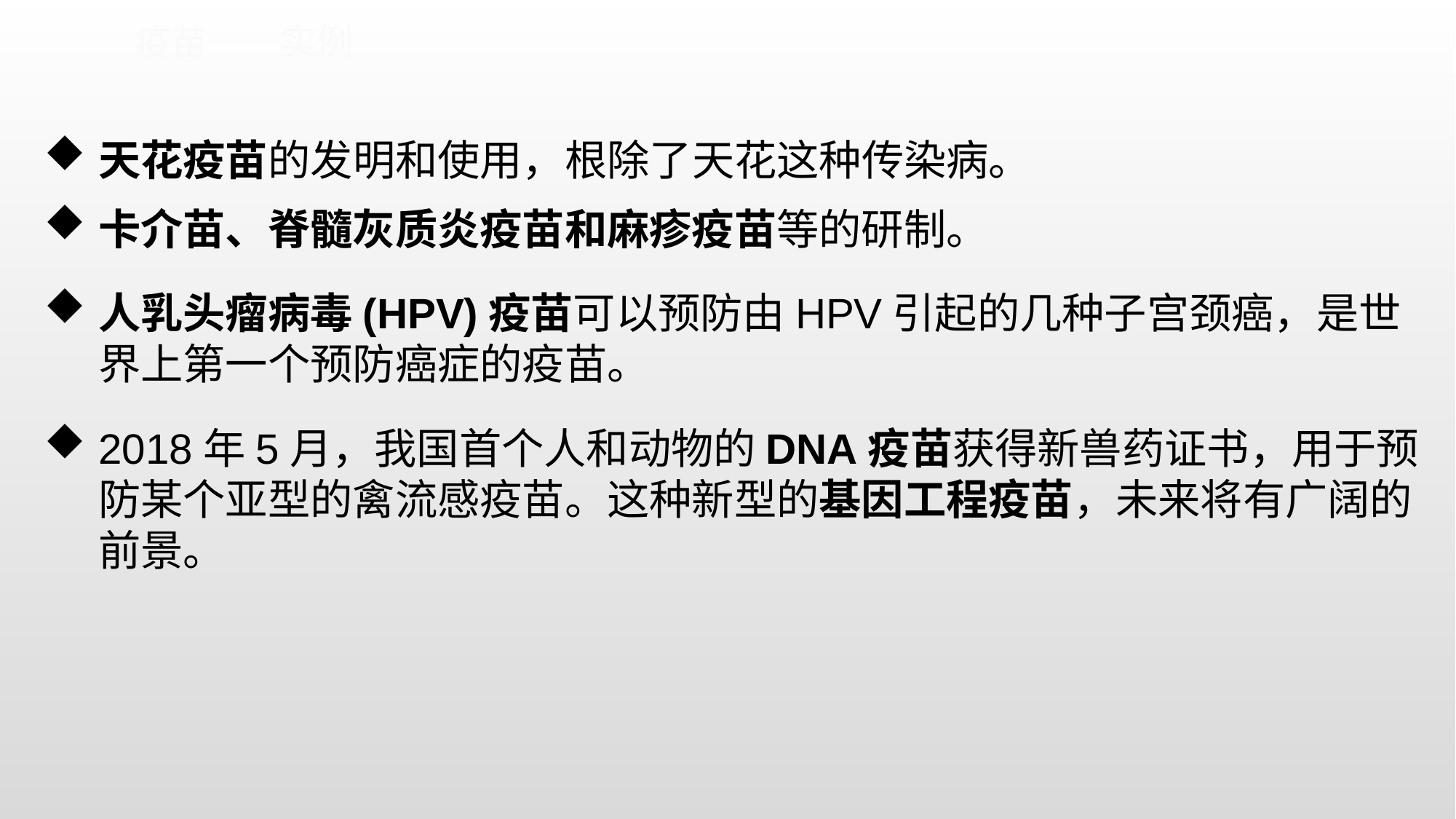

疫苗——实例
天花疫苗的发明和使用，根除了天花这种传染病。
卡介苗、脊髓灰质炎疫苗和麻疹疫苗等的研制。
人乳头瘤病毒(HPV)疫苗可以预防由HPV引起的几种子宫颈癌，是世界上第一个预防癌症的疫苗。
2018年5月，我国首个人和动物的DNA疫苗获得新兽药证书，用于预防某个亚型的禽流感疫苗。这种新型的基因工程疫苗，未来将有广阔的前景。